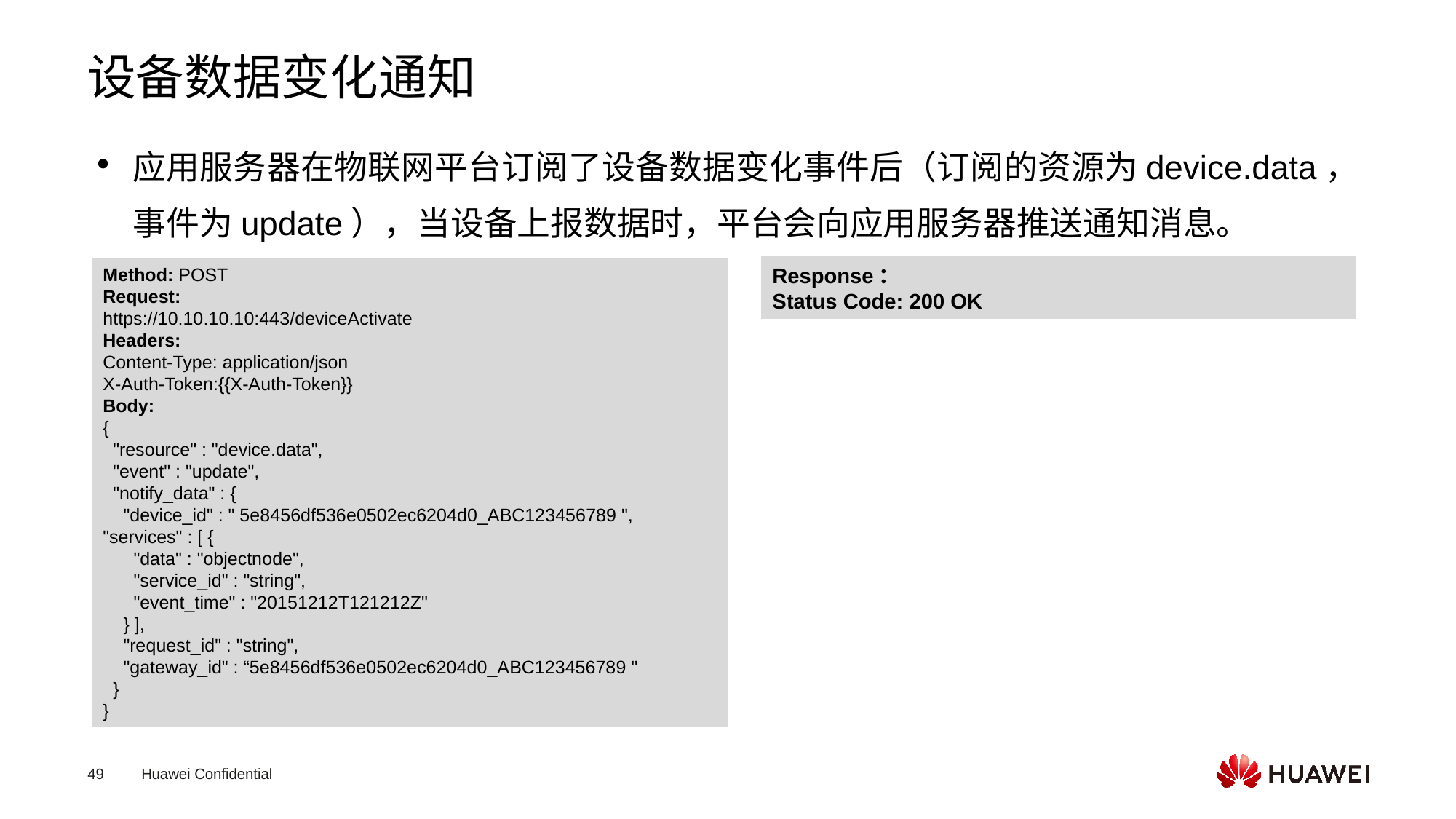

# 设备数据变化通知
应用服务器在物联网平台订阅了设备数据变化事件后（订阅的资源为device.data，事件为update），当设备上报数据时，平台会向应用服务器推送通知消息。
Method: POST
Request:
https://10.10.10.10:443/deviceActivate
Headers:
Content-Type: application/json
X-Auth-Token:{{X-Auth-Token}}
Body:
{
  "resource" : "device.data",
  "event" : "update",
  "notify_data" : {
    "device_id" : " 5e8456df536e0502ec6204d0_ABC123456789 ",
"services" : [ {
      "data" : "objectnode",
      "service_id" : "string",
      "event_time" : "20151212T121212Z"
    } ],
    "request_id" : "string",
    "gateway_id" : “5e8456df536e0502ec6204d0_ABC123456789 "
  }
}
Response：
Status Code: 200 OK